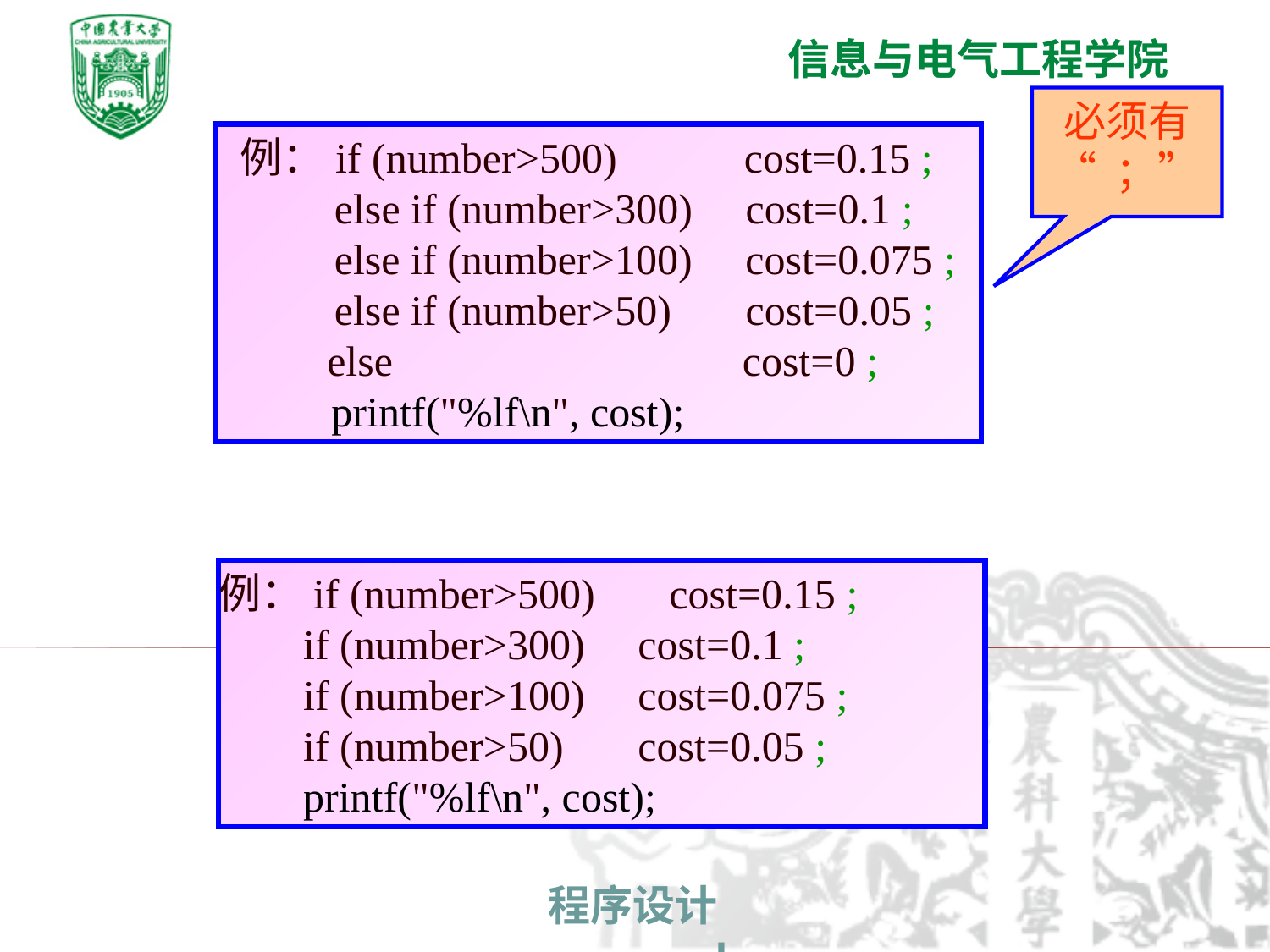

必须有“  ；”
例：if (number>500)            cost=0.15 ;
      else if (number>300)     cost=0.1 ;
          else if (number>100)     cost=0.075 ;
        else if (number>50)       cost=0.05 ;
   else                                 cost=0 ;
           printf("%lf\n", cost);
例：if (number>500)       cost=0.15 ;
        if (number>300)     cost=0.1 ;
        if (number>100)     cost=0.075 ;
        if (number>50)       cost=0.05 ;
        printf("%lf\n", cost);